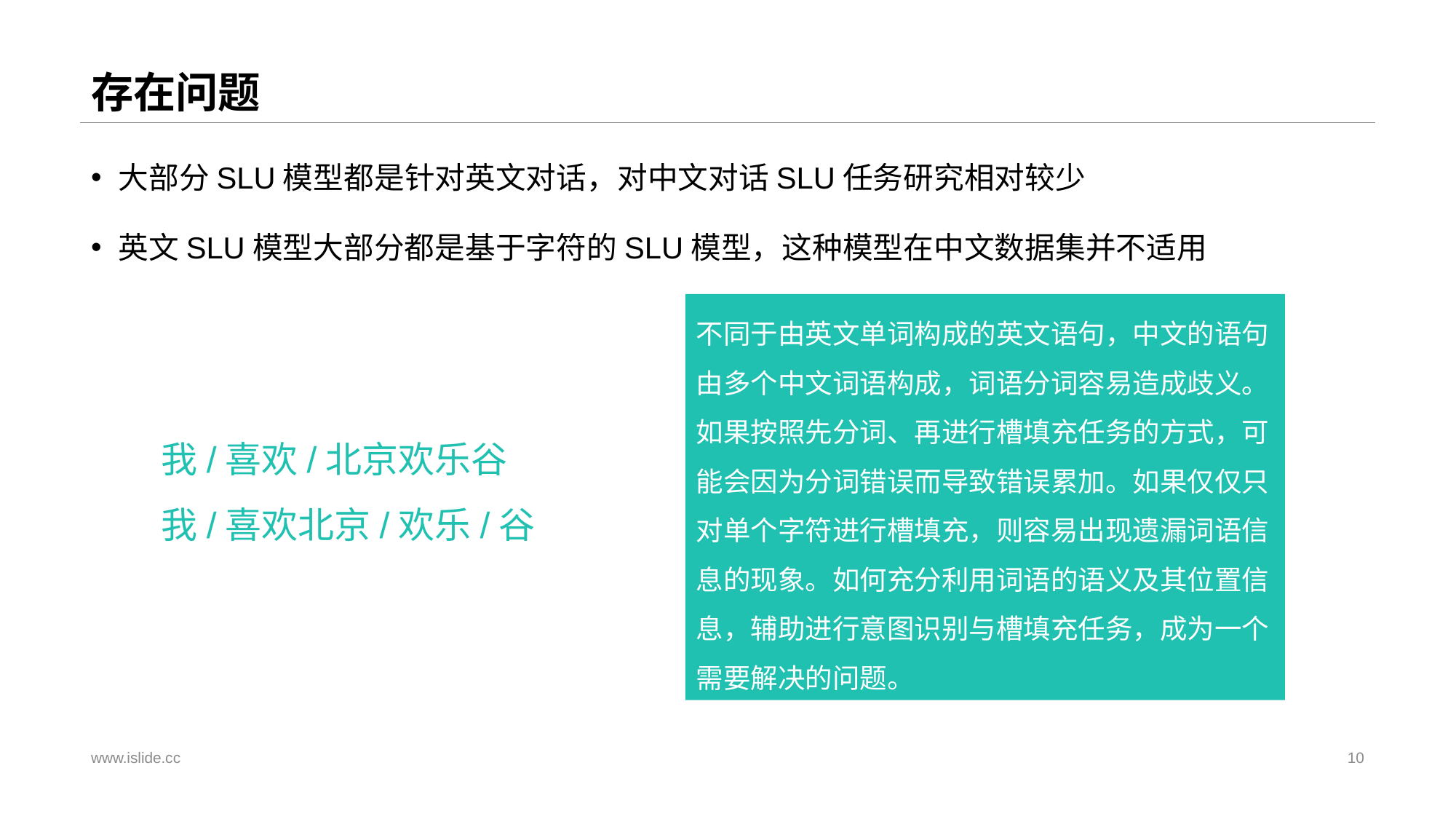

# 存在问题
大部分SLU模型都是针对英文对话，对中文对话SLU任务研究相对较少
英文SLU模型大部分都是基于字符的SLU模型，这种模型在中文数据集并不适用
不同于由英文单词构成的英文语句，中文的语句由多个中文词语构成，词语分词容易造成歧义。如果按照先分词、再进行槽填充任务的方式，可能会因为分词错误而导致错误累加。如果仅仅只对单个字符进行槽填充，则容易出现遗漏词语信息的现象。如何充分利用词语的语义及其位置信息，辅助进行意图识别与槽填充任务，成为一个需要解决的问题。
我/喜欢/北京欢乐谷
我/喜欢北京/欢乐/谷
www.islide.cc
10